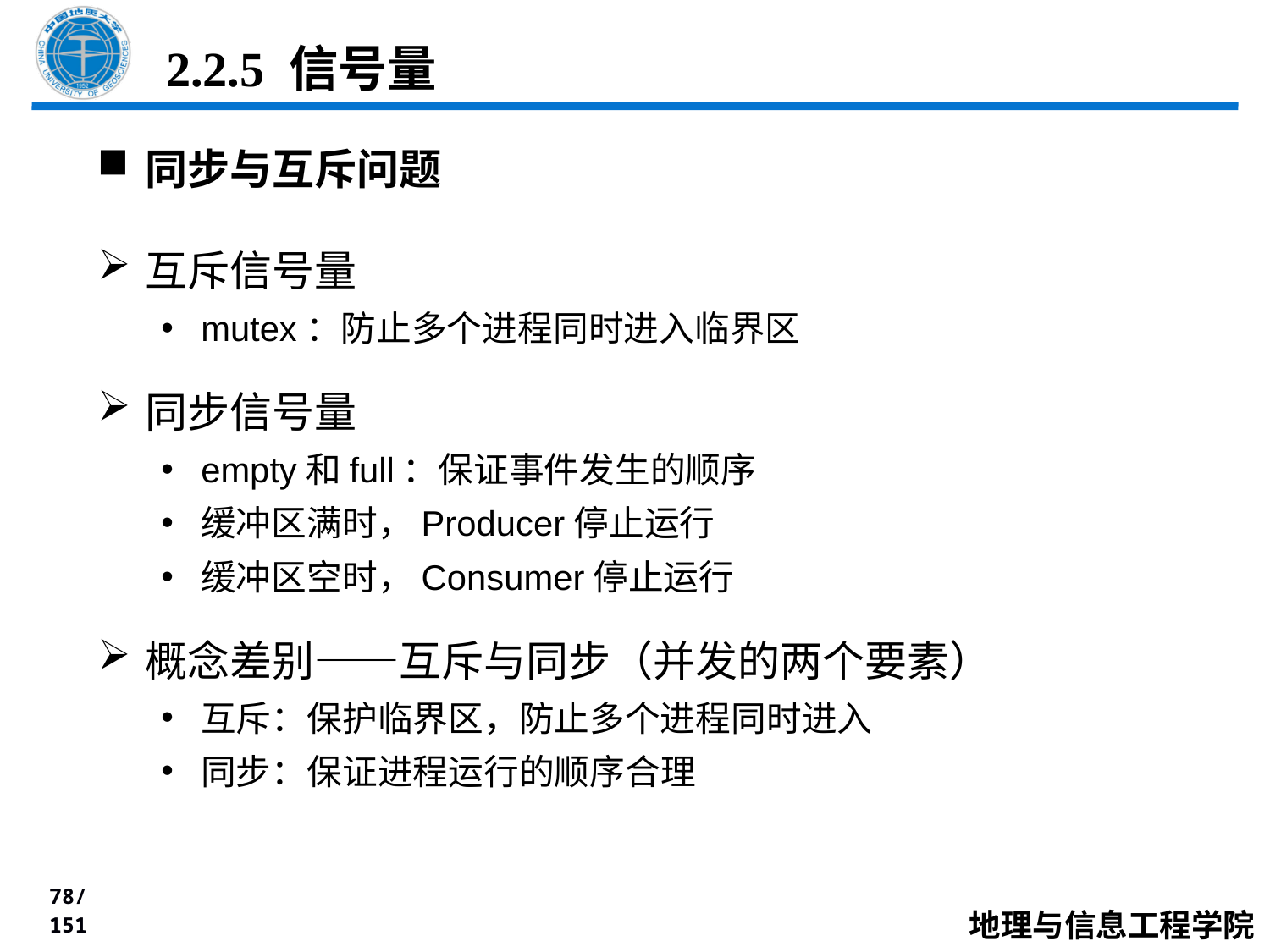

2.2.5 信号量
同步与互斥问题
互斥信号量
mutex：防止多个进程同时进入临界区
同步信号量
empty和full：保证事件发生的顺序
缓冲区满时，Producer停止运行
缓冲区空时，Consumer停止运行
概念差别——互斥与同步（并发的两个要素）
互斥：保护临界区，防止多个进程同时进入
同步：保证进程运行的顺序合理